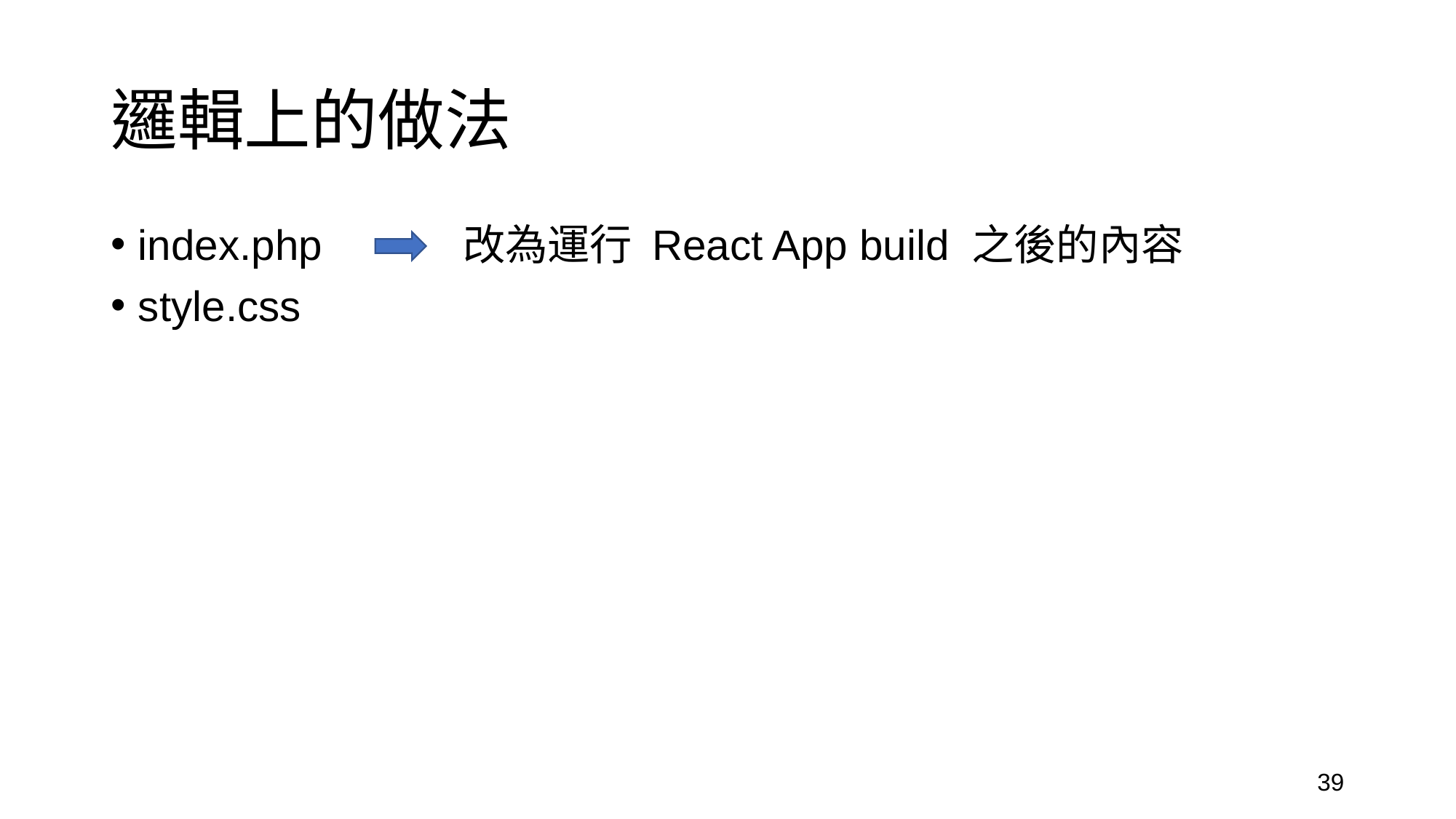

# 邏輯上的做法
index.php           改為運行 React App build 之後的內容
style.css

39